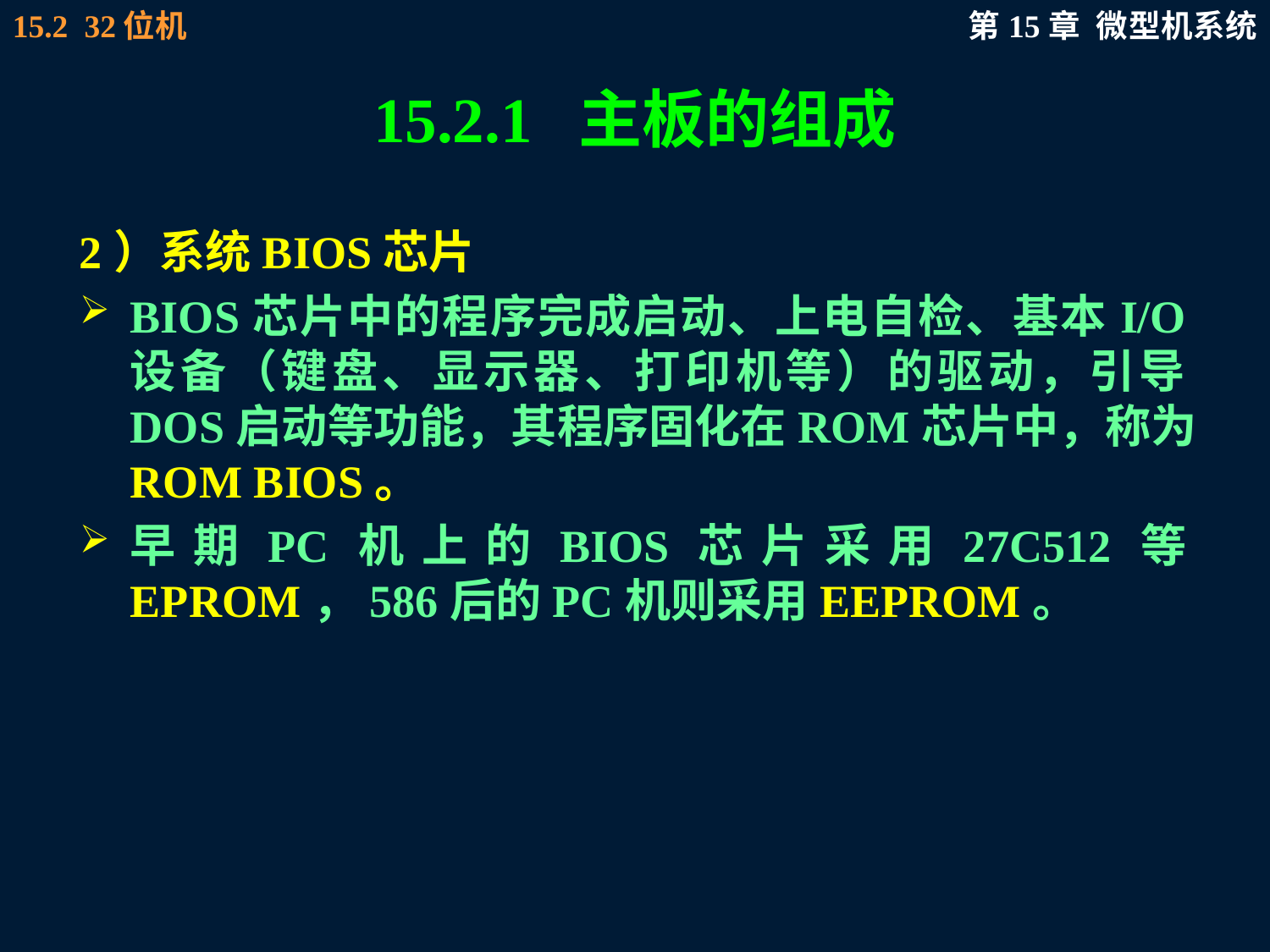

# 15.2.1  主板的组成
2）系统BIOS芯片
BIOS芯片中的程序完成启动、上电自检、基本I/O设备（键盘、显示器、打印机等）的驱动，引导DOS启动等功能，其程序固化在ROM芯片中，称为ROM BIOS。
早期PC机上的BIOS芯片采用27C512等EPROM，586后的PC机则采用EEPROM。